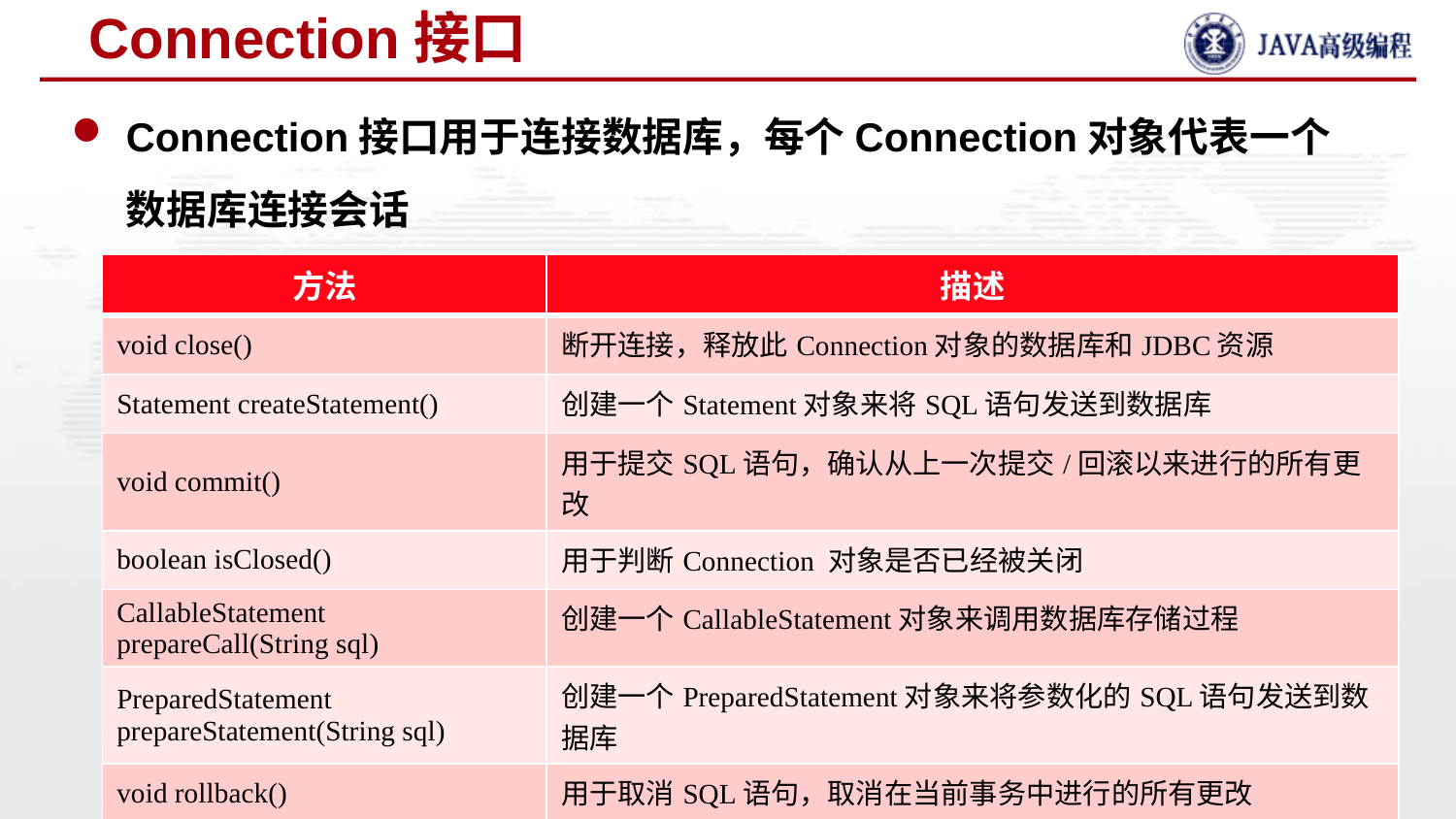

# Connection接口
Connection接口用于连接数据库，每个Connection对象代表一个数据库连接会话

| 方法 | 描述 |
| --- | --- |
| void close() | 断开连接，释放此Connection对象的数据库和JDBC资源 |
| Statement createStatement() | 创建一个Statement对象来将SQL语句发送到数据库 |
| void commit() | 用于提交SQL语句，确认从上一次提交/回滚以来进行的所有更改 |
| boolean isClosed() | 用于判断Connection 对象是否已经被关闭 |
| CallableStatement prepareCall(String sql) | 创建一个CallableStatement对象来调用数据库存储过程 |
| PreparedStatement prepareStatement(String sql) | 创建一个PreparedStatement对象来将参数化的SQL语句发送到数据库 |
| void rollback() | 用于取消SQL语句，取消在当前事务中进行的所有更改 |